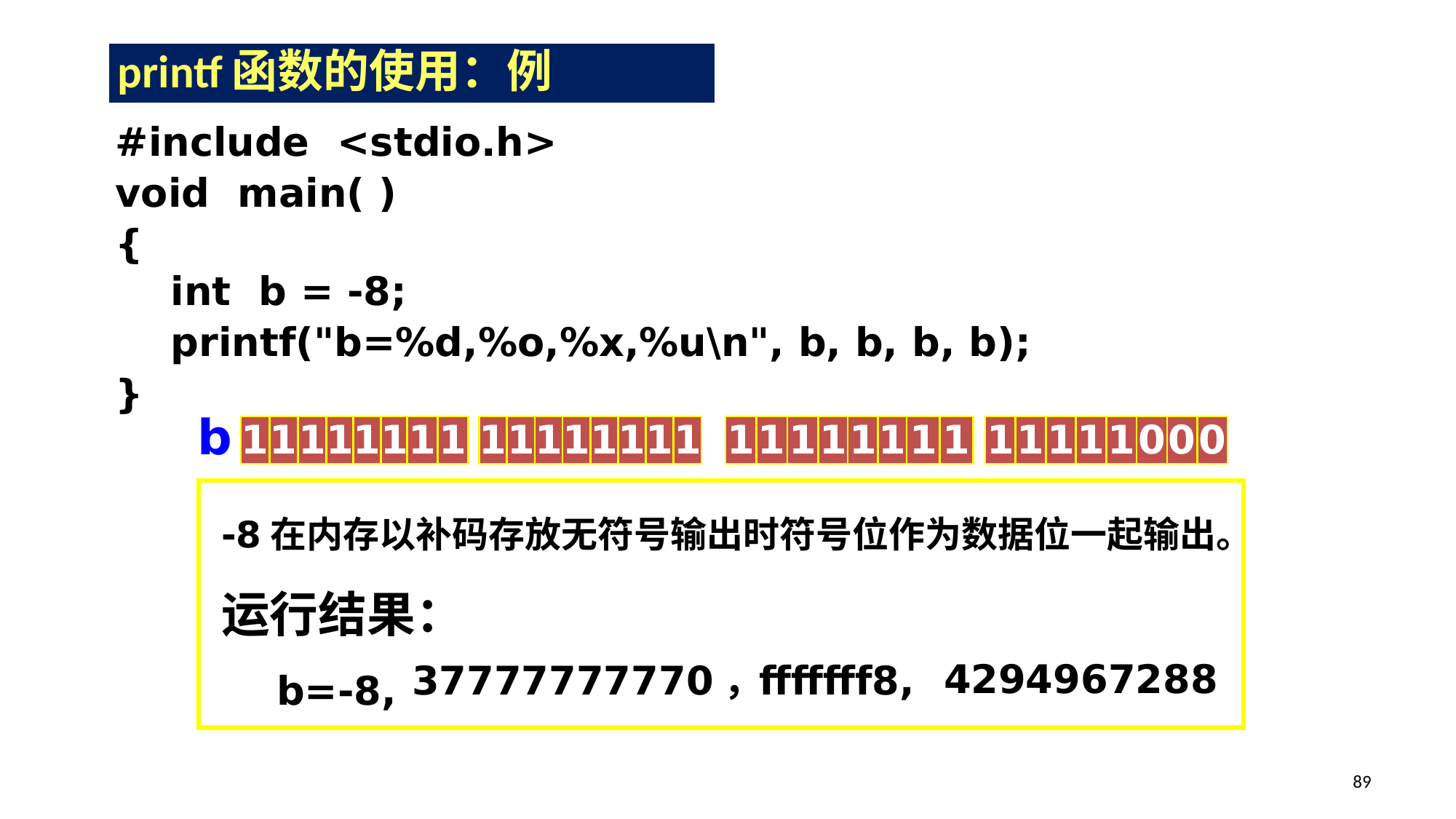

printf函数的使用：例
#include  <stdio.h>
void  main( )
{
    int  b = -8;
    printf("b=%d,%o,%x,%u\n", b, b, b, b);
}
b
|  | 1 | 1 | 1 | 1 | 1 | 1 | 1 | 1 |  | 1 | 1 | 1 | 1 | 1 | 1 | 1 | 1 |
| --- | --- | --- | --- | --- | --- | --- | --- | --- | --- | --- | --- | --- | --- | --- | --- | --- | --- |
|  | 1 | 1 | 1 | 1 | 1 | 1 | 1 | 1 |  | 1 | 1 | 1 | 1 | 1 | 0 | 0 | 0 |
| --- | --- | --- | --- | --- | --- | --- | --- | --- | --- | --- | --- | --- | --- | --- | --- | --- | --- |
-8在内存以补码存放无符号输出时符号位作为数据位一起输出。
运行结果：
    b=-8,
4294967288
37777777770，
fffffff8,
89